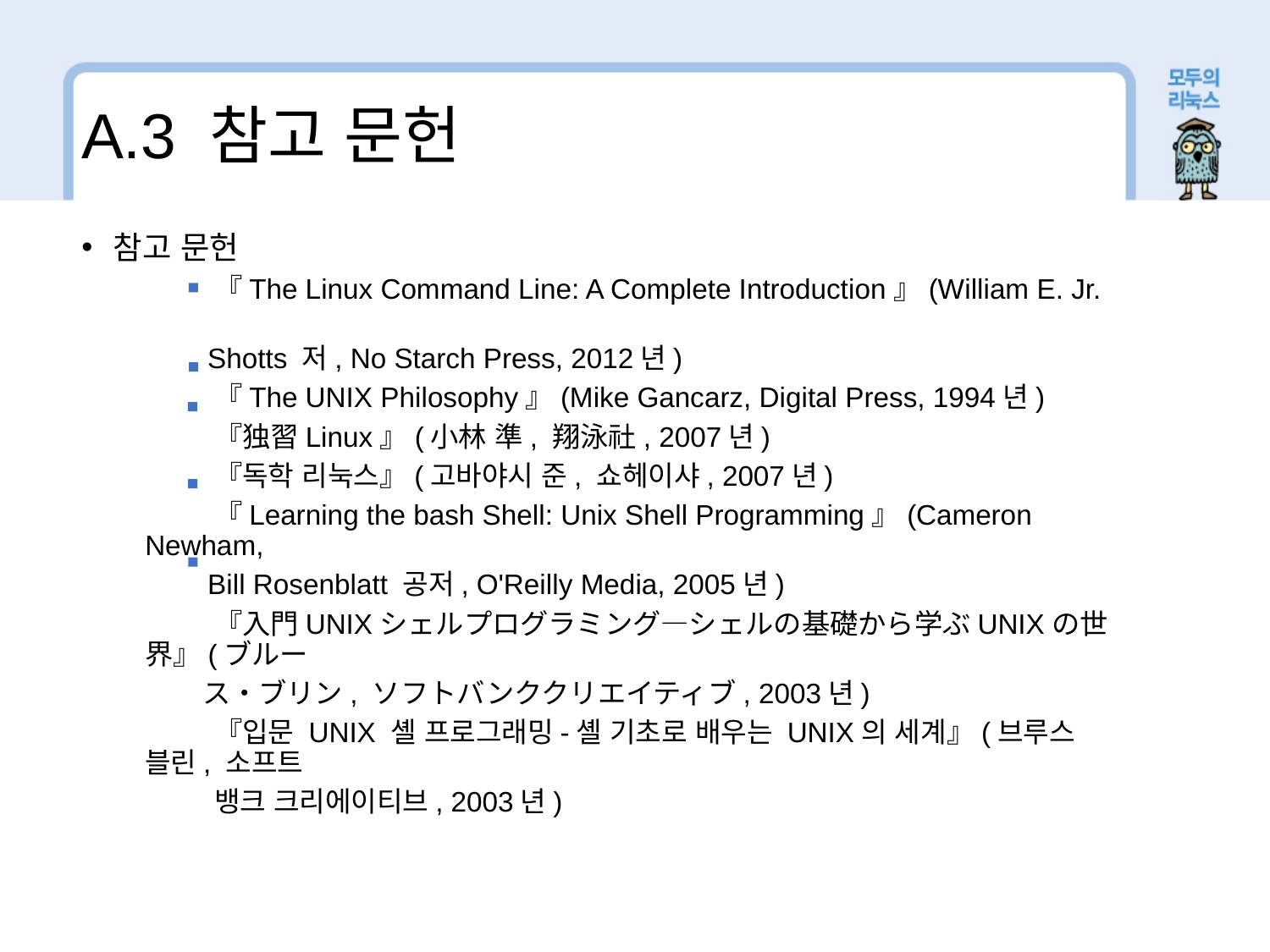

A.3 참고 문헌
참고 문헌
        『The Linux Command Line: A Complete Introduction』(William E. Jr.
        Shotts 저, No Starch Press, 2012년)
        『The UNIX Philosophy』(Mike Gancarz, Digital Press, 1994년)
        『独習Linux』(小林 準, 翔泳社, 2007년)
        『독학 리눅스』(고바야시 준, 쇼헤이샤, 2007년)
        『Learning the bash Shell: Unix Shell Programming』(Cameron Newham,
        Bill Rosenblatt 공저, O'Reilly Media, 2005년)
        『入門UNIXシェルプログラミング―シェルの基礎から学ぶUNIXの世界』(ブルー
        ス・ブリン, ソフトバンククリエイティブ, 2003년)
        『입문 UNIX 셸 프로그래밍-셸 기초로 배우는 UNIX의 세계』(브루스 블린, 소프트
        뱅크 크리에이티브, 2003년)